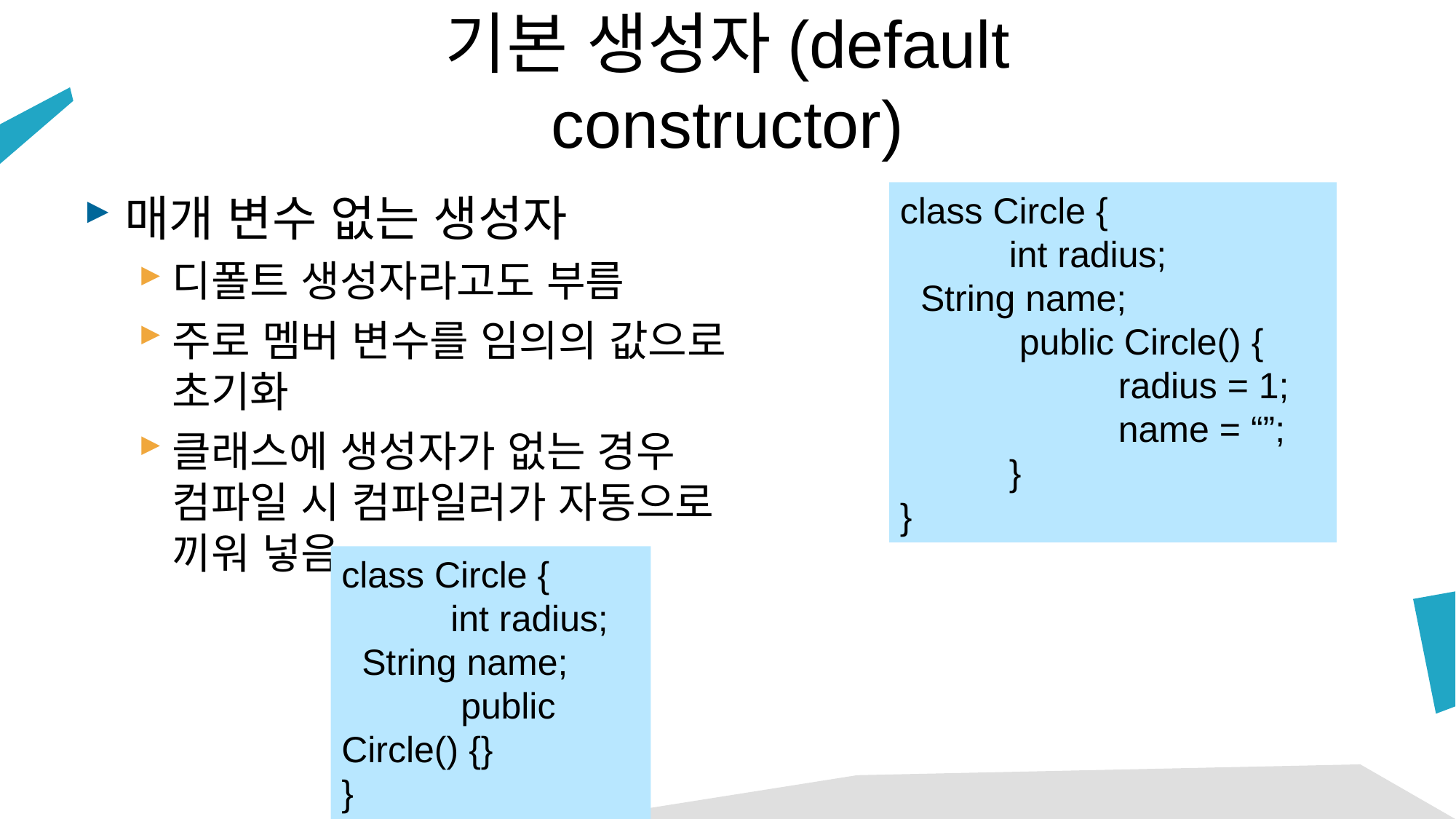

# 기본 생성자(default constructor)
매개 변수 없는 생성자
디폴트 생성자라고도 부름
주로 멤버 변수를 임의의 값으로 초기화
클래스에 생성자가 없는 경우 컴파일 시 컴파일러가 자동으로 끼워 넣음

class Circle {
	int radius;
  String name;
	 public Circle() {
		radius = 1;
		name = “”;
	}
}
class Circle {
	int radius;
  String name;
	 public Circle() {}
}